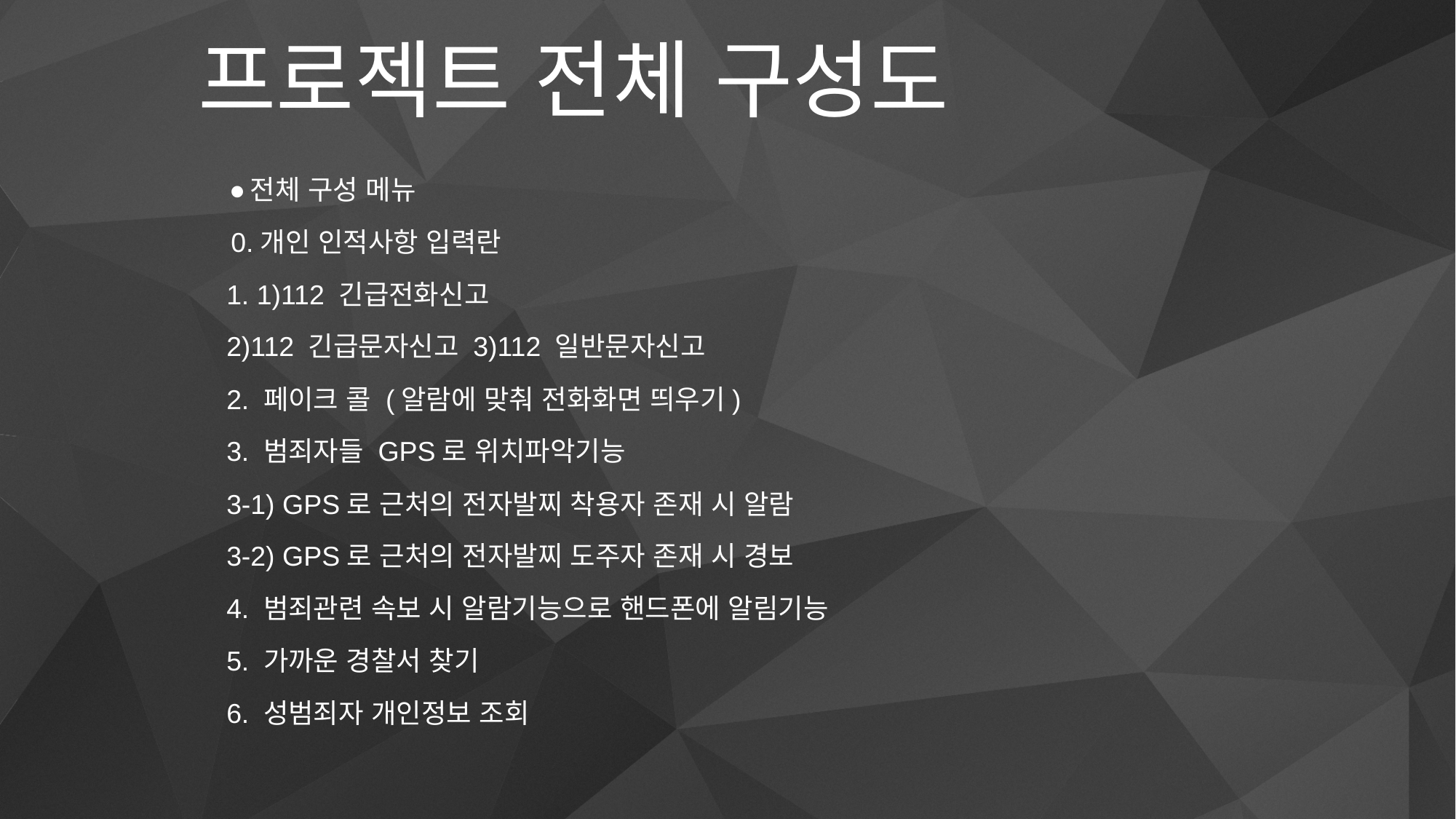

# 프로젝트 전체 구성도
⦁전체 구성 메뉴
0.개인 인적사항 입력란
1. 1)112 긴급전화신고
2)112 긴급문자신고 3)112 일반문자신고
2. 페이크 콜 (알람에 맞춰 전화화면 띄우기)
3. 범죄자들 GPS로 위치파악기능
3-1) GPS로 근처의 전자발찌 착용자 존재 시 알람
3-2) GPS로 근처의 전자발찌 도주자 존재 시 경보
4. 범죄관련 속보 시 알람기능으로 핸드폰에 알림기능
5. 가까운 경찰서 찾기
6. 성범죄자 개인정보 조회